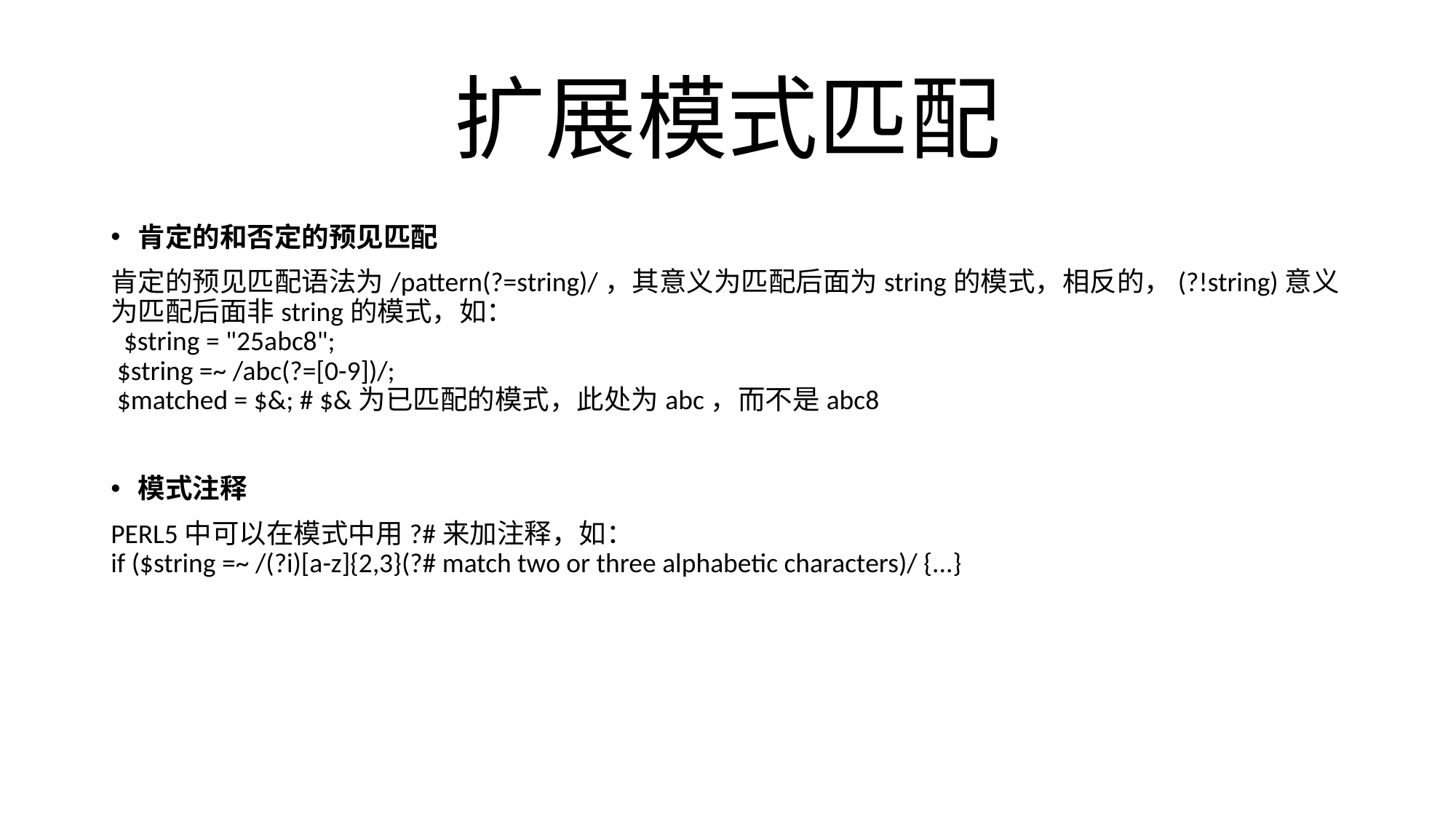

# 扩展模式匹配
肯定的和否定的预见匹配
肯定的预见匹配语法为/pattern(?=string)/，其意义为匹配后面为string的模式，相反的，(?!string)意义为匹配后面非string的模式，如：
 $string = "25abc8";
 $string =~ /abc(?=[0-9])/;
 $matched = $&; # $&为已匹配的模式，此处为abc，而不是abc8

模式注释
PERL5中可以在模式中用?#来加注释，如：
if ($string =~ /(?i)[a-z]{2,3}(?# match two or three alphabetic characters)/ {...}